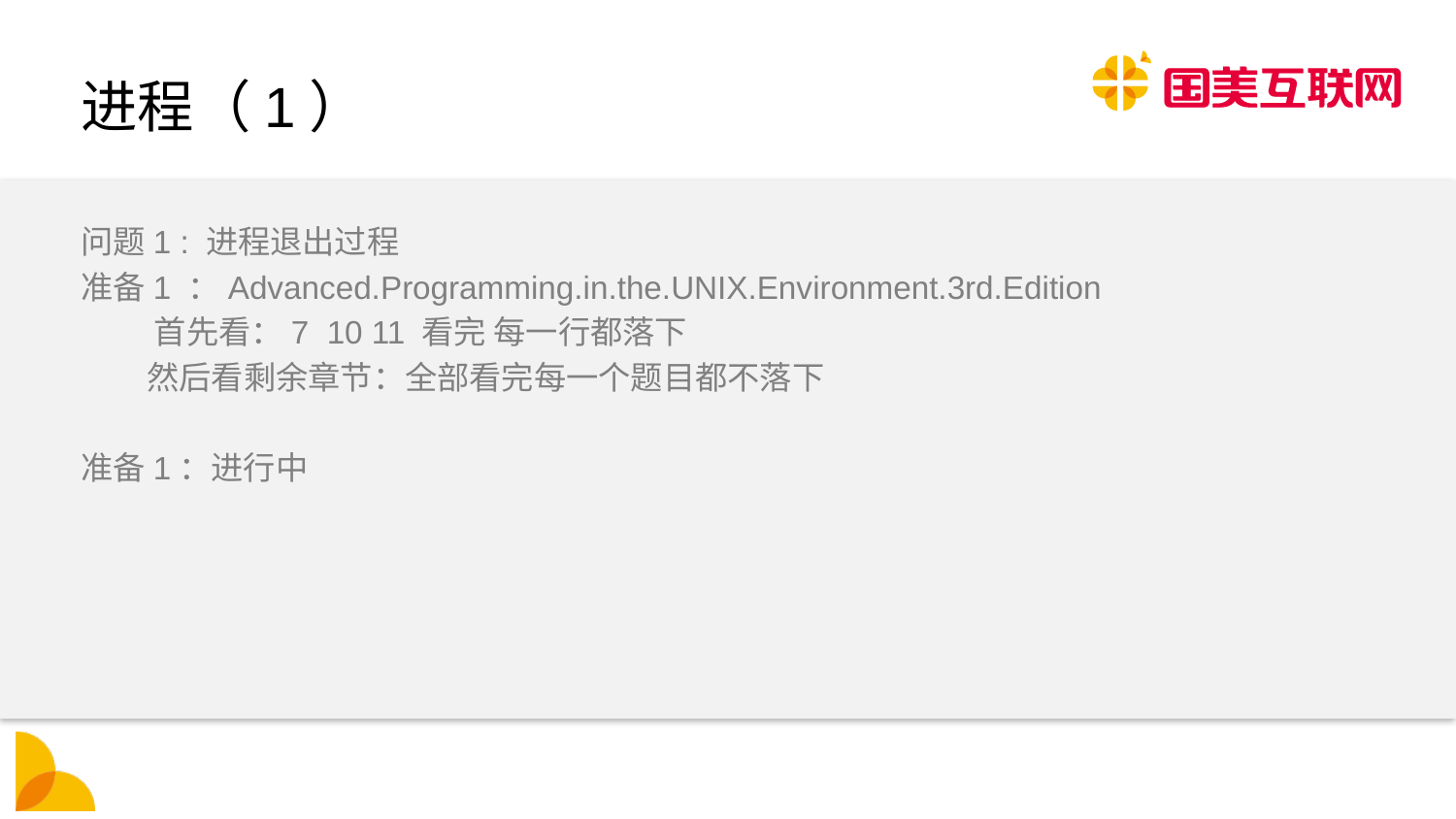

# 进程（1）
问题1 : 进程退出过程
准备1 ：Advanced.Programming.in.the.UNIX.Environment.3rd.Edition
         首先看：7  10 11 看完 每一行都落下
        然后看剩余章节：全部看完每一个题目都不落下

准备1：进行中